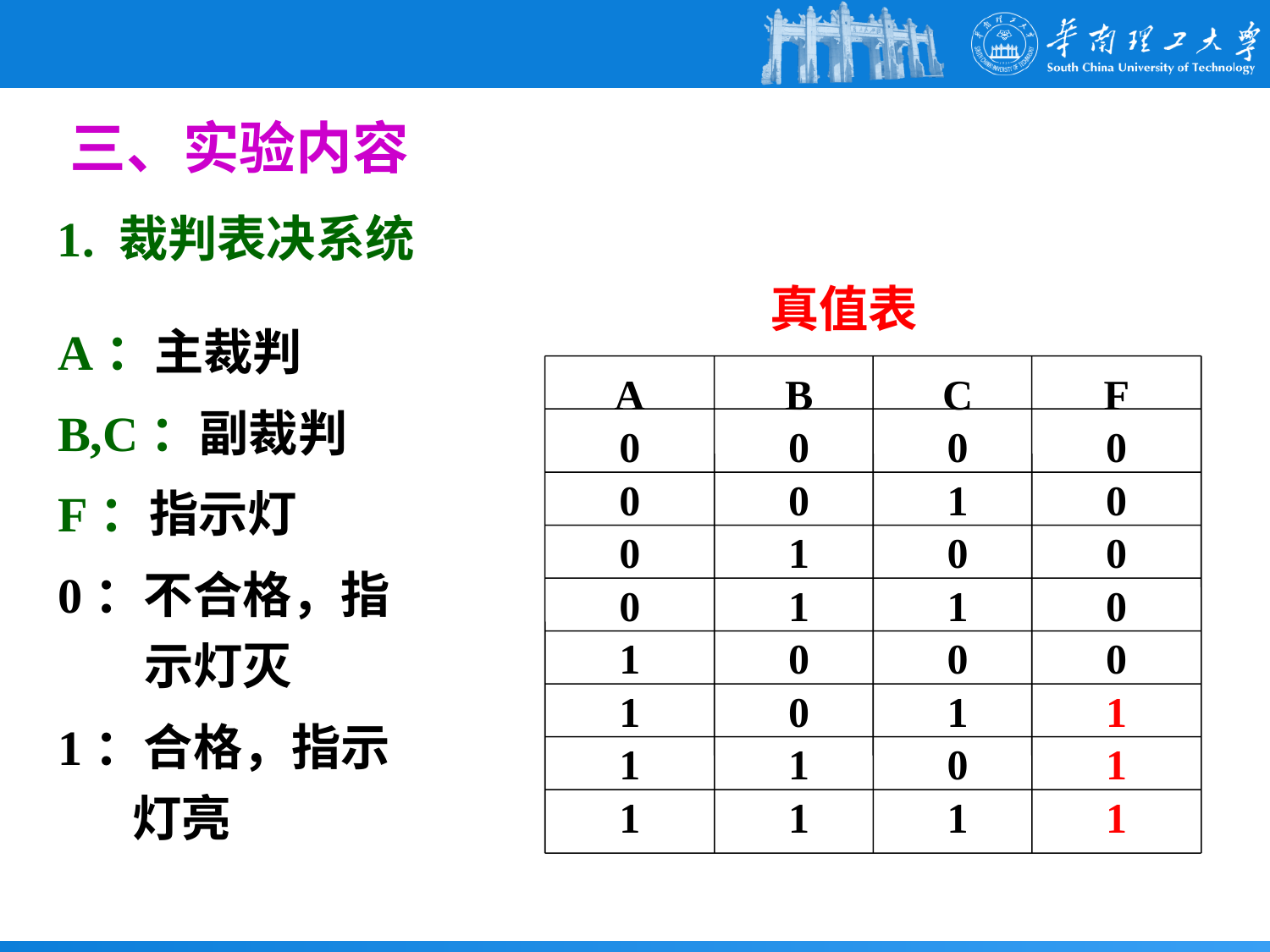

三、实验内容
1. 裁判表决系统
真值表

A
B
C
F

0
0
0
0

0
0
1
0

0
1
0
0

0
1
1
0

1
0
0
0

1
0
1
1

1
1
0
1

1
1
1
1

A：主裁判
B,C：副裁判
F：指示灯
0：不合格，指示灯灭
1：合格，指示灯亮